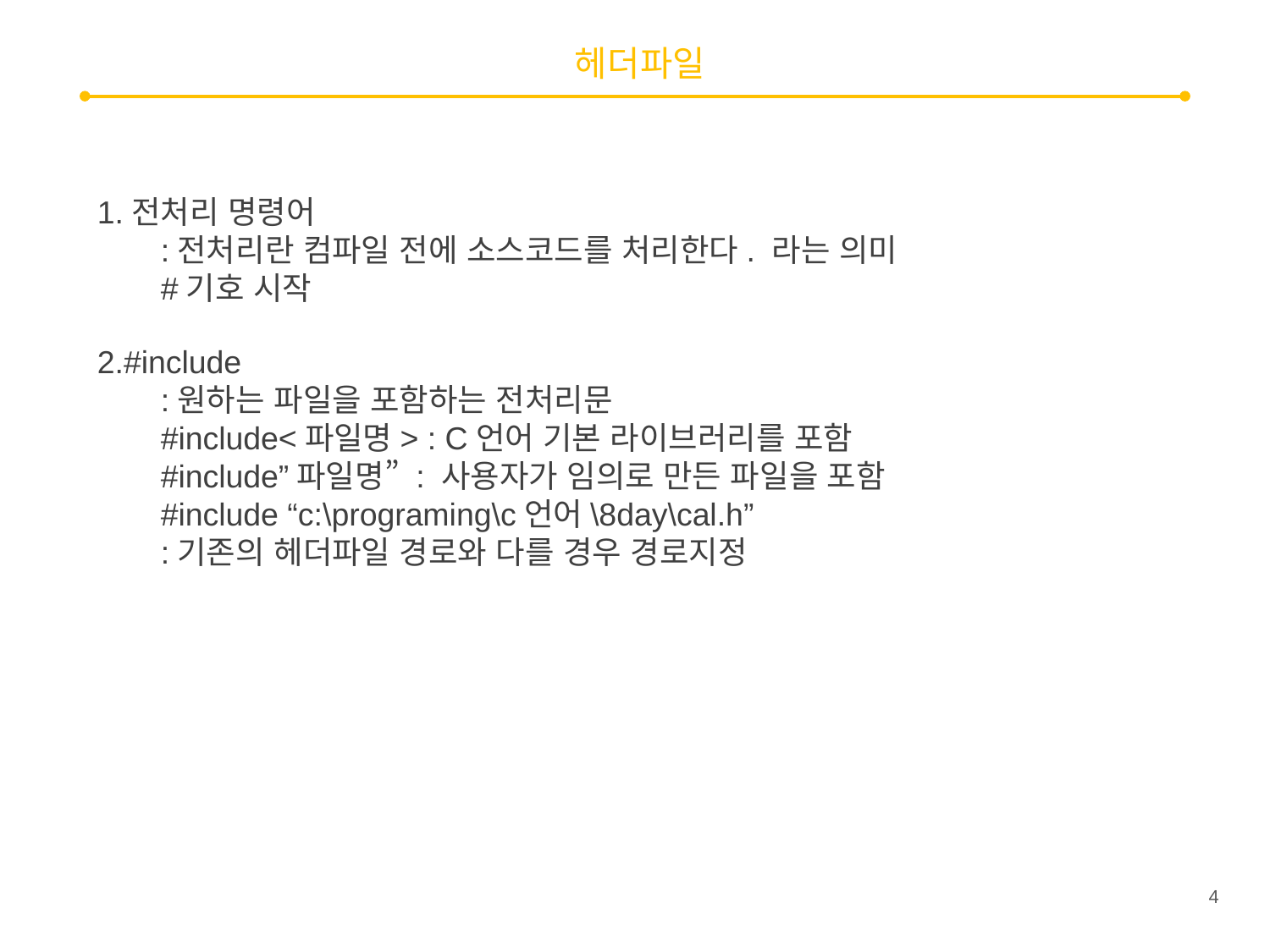

# 헤더파일
1.전처리 명령어
:전처리란 컴파일 전에 소스코드를 처리한다. 라는 의미
#기호 시작
2.#include
:원하는 파일을 포함하는 전처리문
#include<파일명> : C언어 기본 라이브러리를 포함
#include”파일명” : 사용자가 임의로 만든 파일을 포함
#include “c:\programing\c언어\8day\cal.h”
:기존의 헤더파일 경로와 다를 경우 경로지정